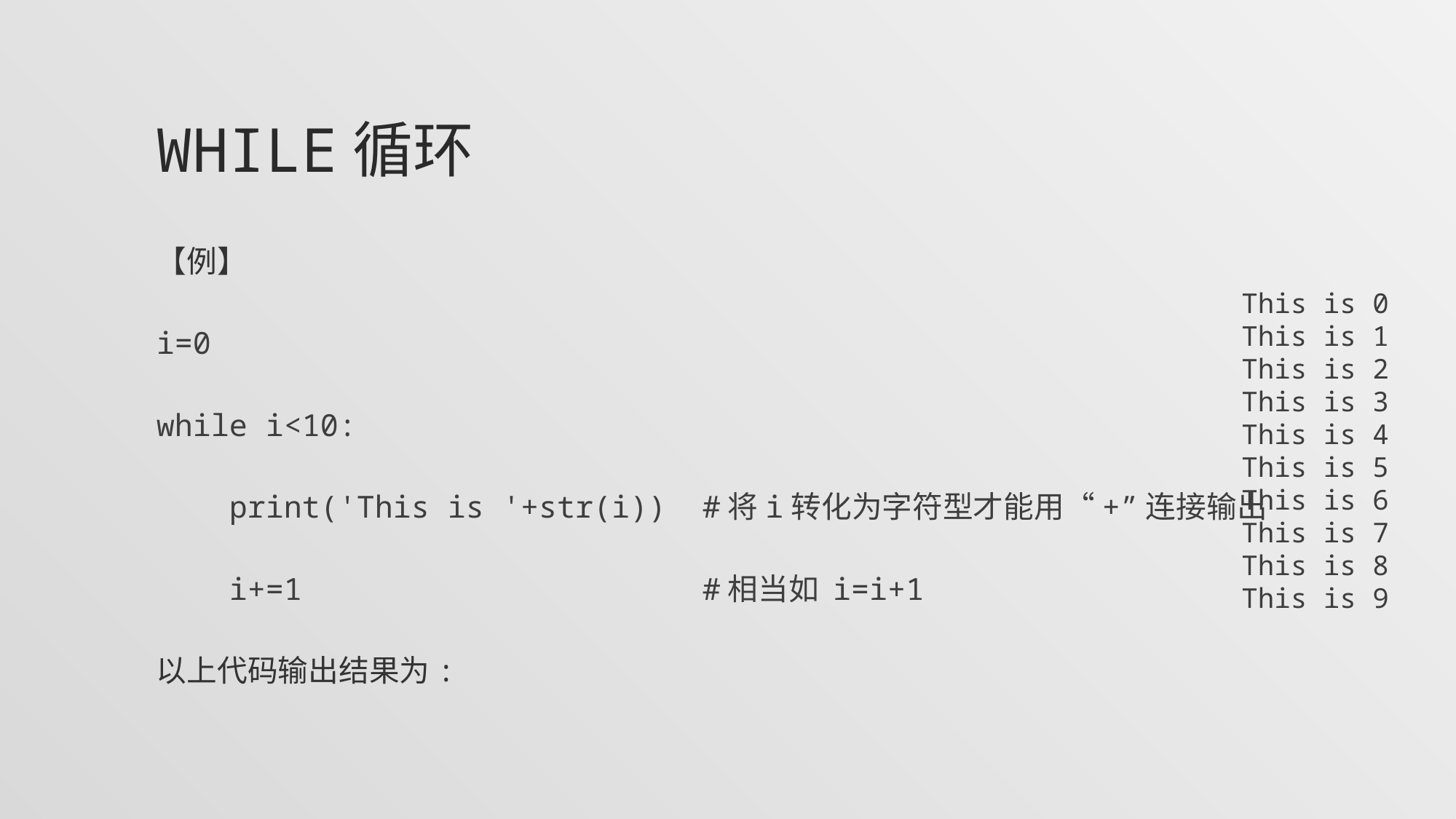

# WHILE循环
【例】
i=0
while i<10:
    print('This is '+str(i))  #将i转化为字符型才能用“+”连接输出
    i+=1                      #相当如 i=i+1
以上代码输出结果为:

This is 0
This is 1
This is 2
This is 3
This is 4
This is 5
This is 6
This is 7
This is 8
This is 9